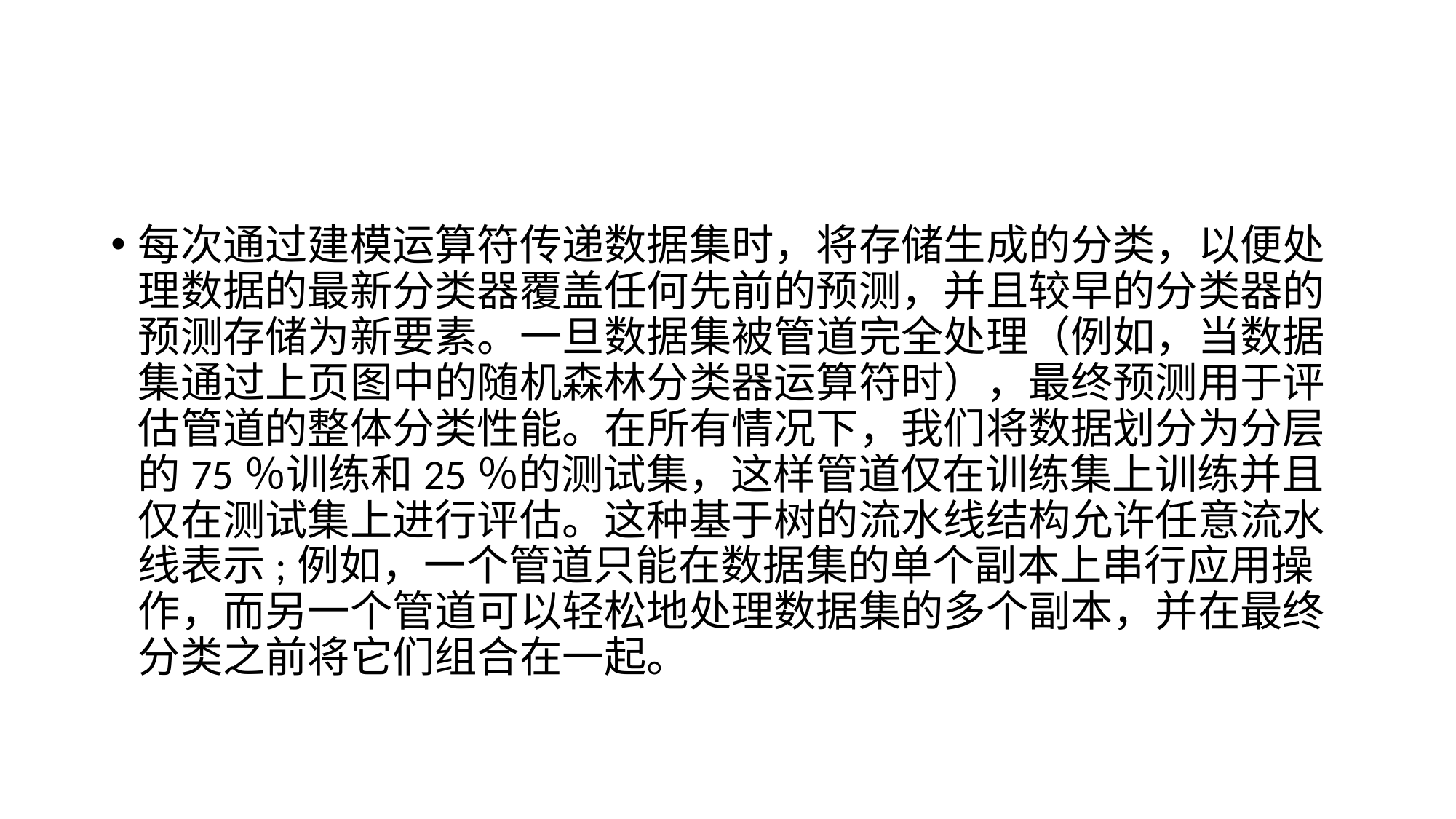

#
每次通过建模运算符传递数据集时，将存储生成的分类，以便处理数据的最新分类器覆盖任何先前的预测，并且较早的分类器的预测存储为新要素。一旦数据集被管道完全处理（例如，当数据集通过上页图中的随机森林分类器运算符时），最终预测用于评估管道的整体分类性能。在所有情况下，我们将数据划分为分层的75％训练和25％的测试集，这样管道仅在训练集上训练并且仅在测试集上进行评估。这种基于树的流水线结构允许任意流水线表示;例如，一个管道只能在数据集的单个副本上串行应用操作，而另一个管道可以轻松地处理数据集的多个副本，并在最终分类之前将它们组合在一起。